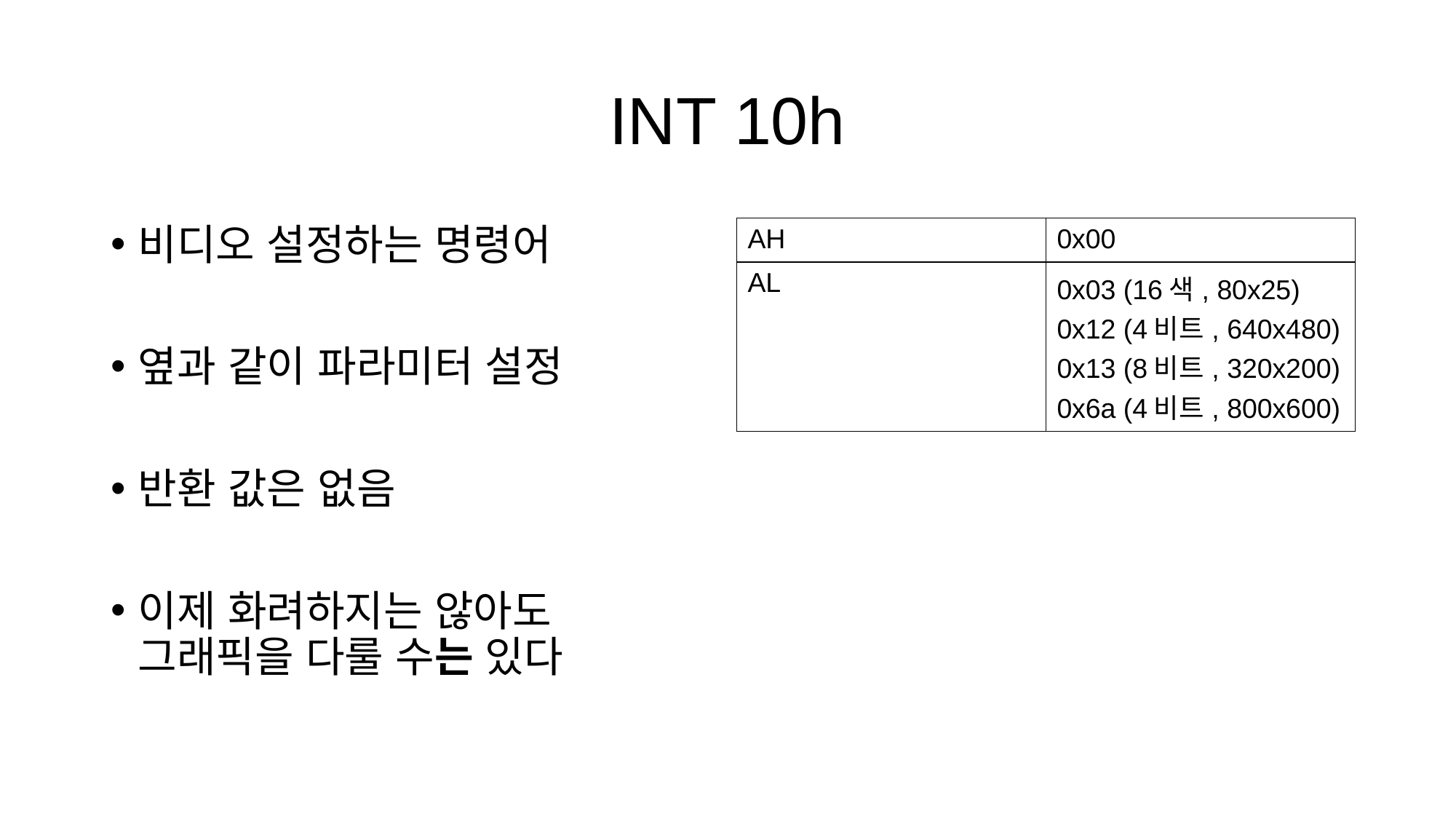

# INT 10h
비디오 설정하는 명령어

옆과 같이 파라미터 설정

반환 값은 없음

이제 화려하지는 않아도
그래픽을 다룰 수는 있다
| AH | 0x00 |
| --- | --- |
| AL | 0x03 (16색, 80x25) 0x12 (4비트, 640x480) 0x13 (8비트, 320x200) 0x6a (4비트, 800x600) |